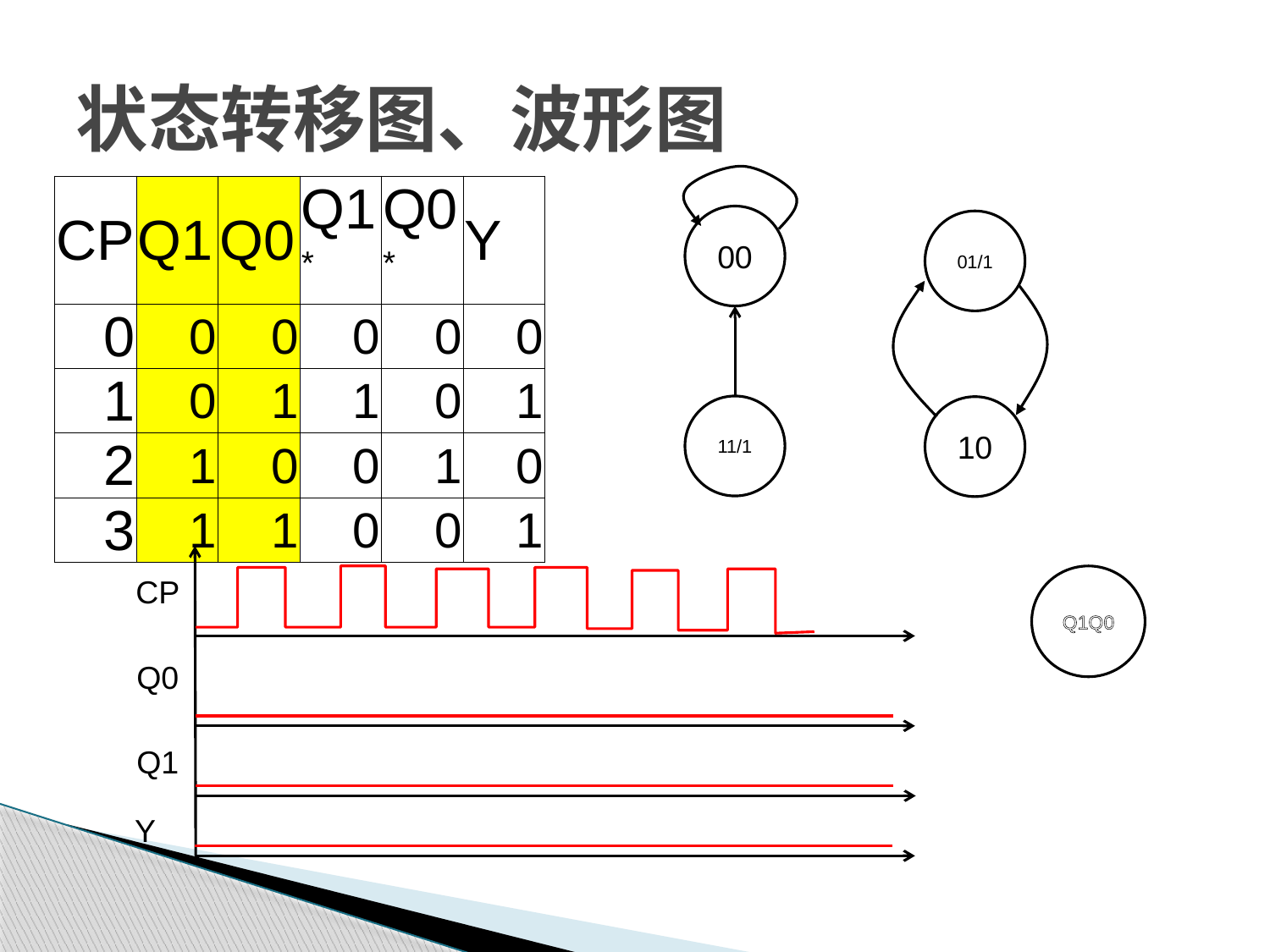

# 状态转移图、波形图

00
01/1

11/1
10
Q1Q0
| CP | Q1 | Q0 | Q1\* | Q0\* | Y |
| --- | --- | --- | --- | --- | --- |
| 0 | 0 | 0 | 0 | 0 | 0 |
| 1 | 0 | 1 | 1 | 0 | 1 |
| 2 | 1 | 0 | 0 | 1 | 0 |
| 3 | 1 | 1 | 0 | 0 | 1 |
CP

Q0
Q1
Y